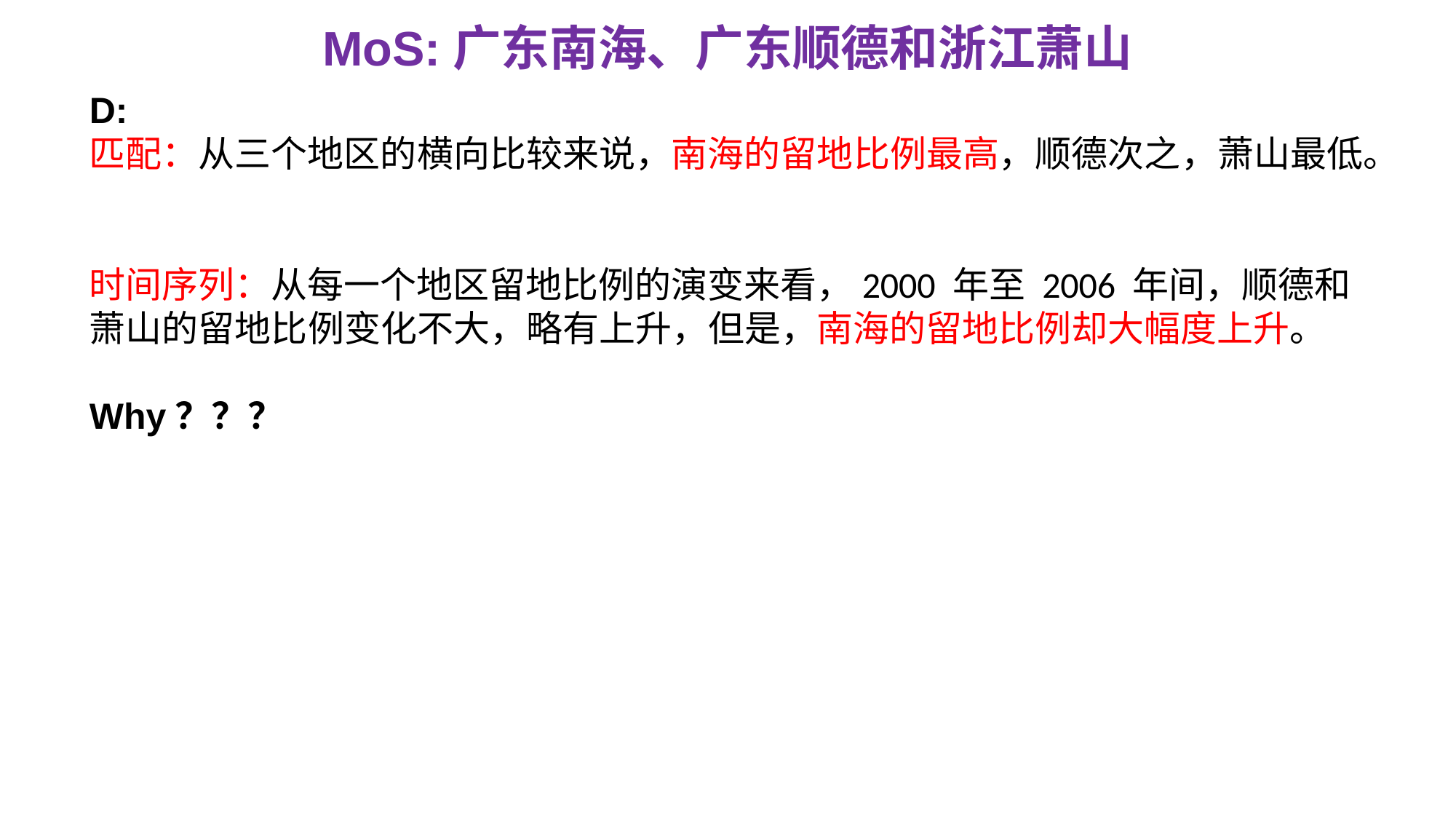

MoS:广东南海、广东顺德和浙江萧山
D:
匹配：从三个地区的横向比较来说，南海的留地比例最高，顺德次之，萧山最低。

时间序列：从每一个地区留地比例的演变来看，2000 年至 2006 年间，顺德和萧山的留地比例变化不大，略有上升，但是，南海的留地比例却大幅度上升。

Why？？？